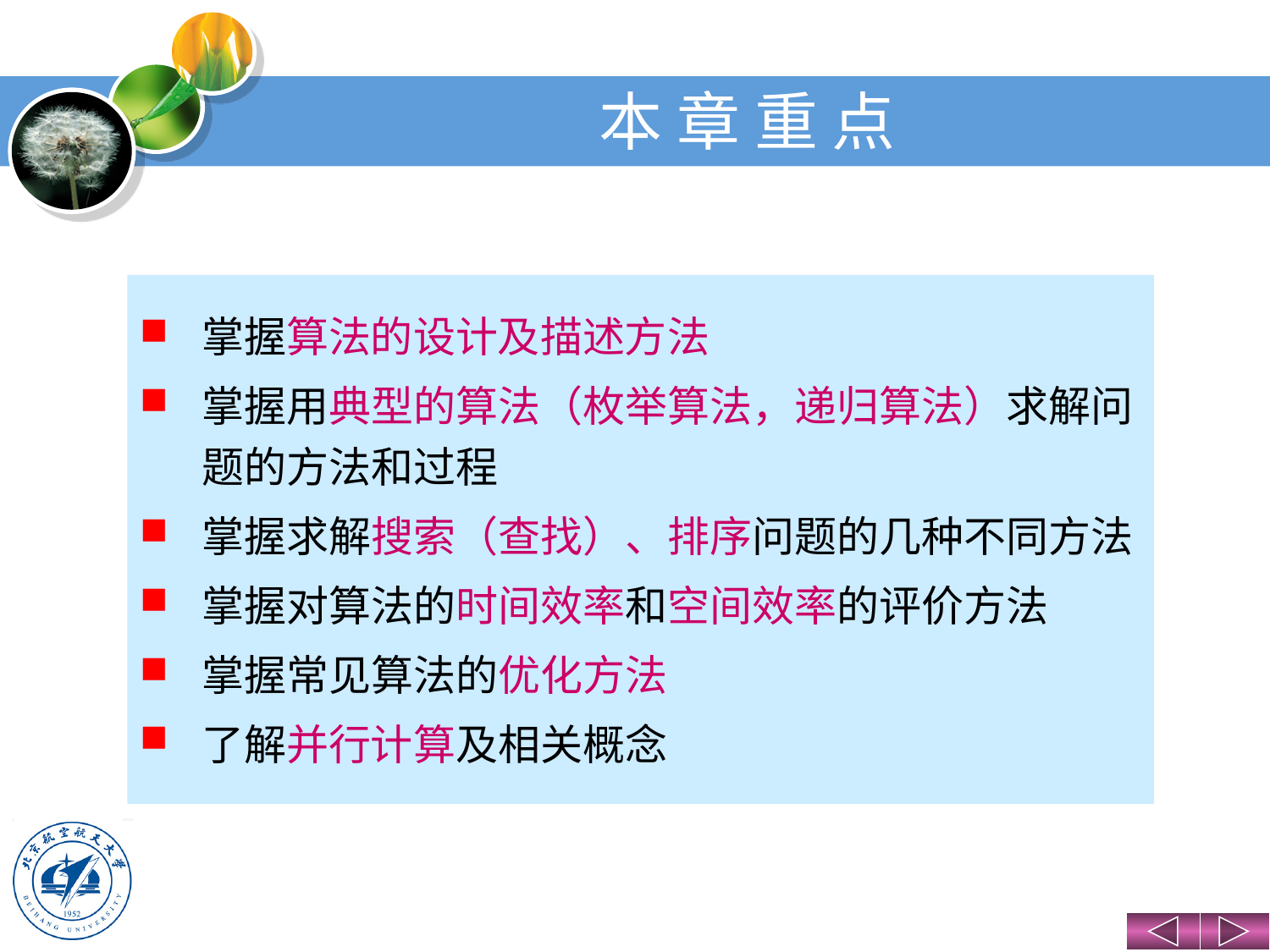

# 本 章 重 点

掌握算法的设计及描述方法
掌握用典型的算法（枚举算法，递归算法）求解问题的方法和过程
掌握求解搜索（查找）、排序问题的几种不同方法
掌握对算法的时间效率和空间效率的评价方法
掌握常见算法的优化方法
了解并行计算及相关概念
13